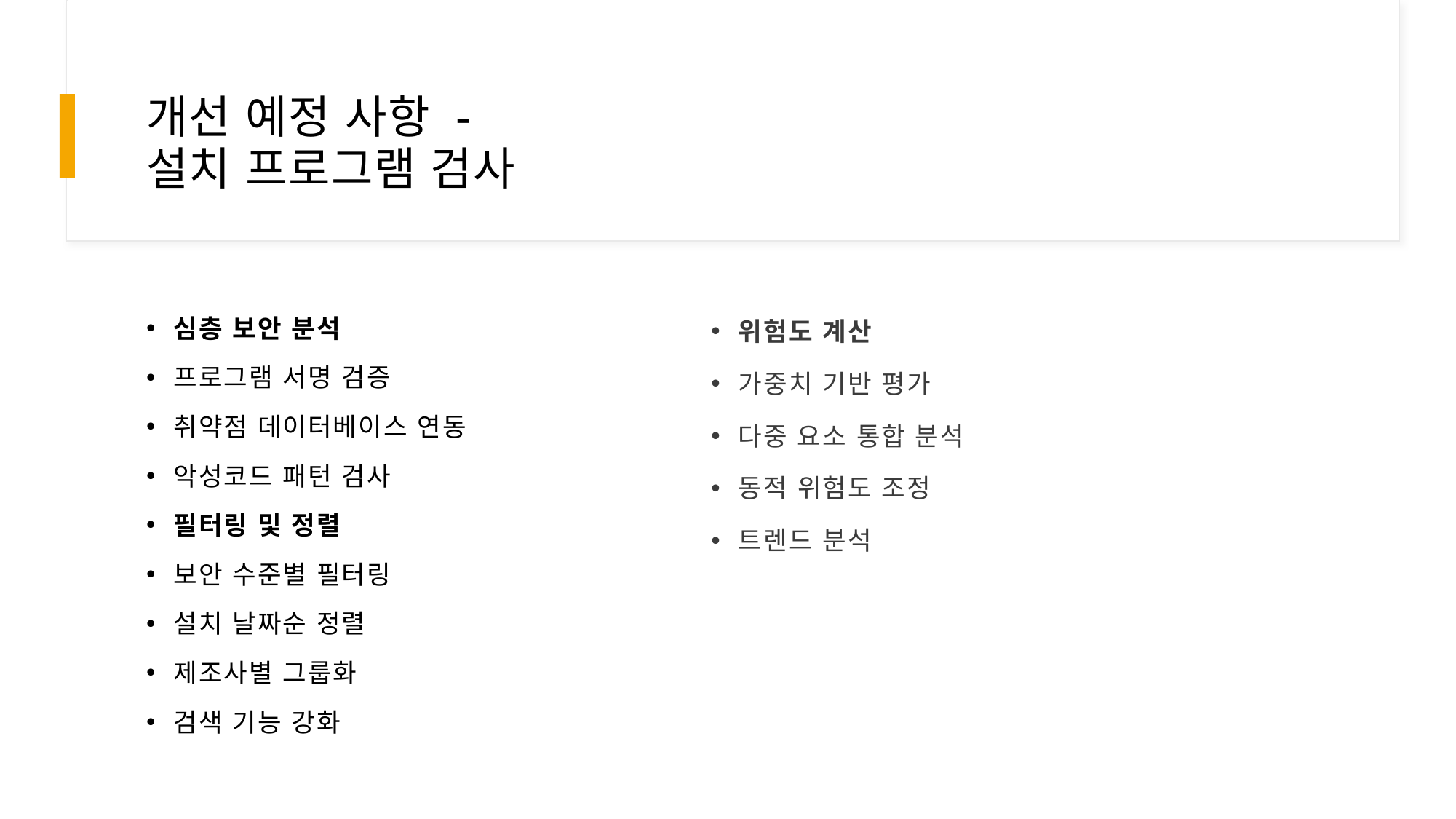

# 개선 예정 사항 - 설치 프로그램 검사
심층 보안 분석
프로그램 서명 검증
취약점 데이터베이스 연동
악성코드 패턴 검사
필터링 및 정렬
보안 수준별 필터링
설치 날짜순 정렬
제조사별 그룹화
검색 기능 강화

위험도 계산
가중치 기반 평가
다중 요소 통합 분석
동적 위험도 조정
트렌드 분석